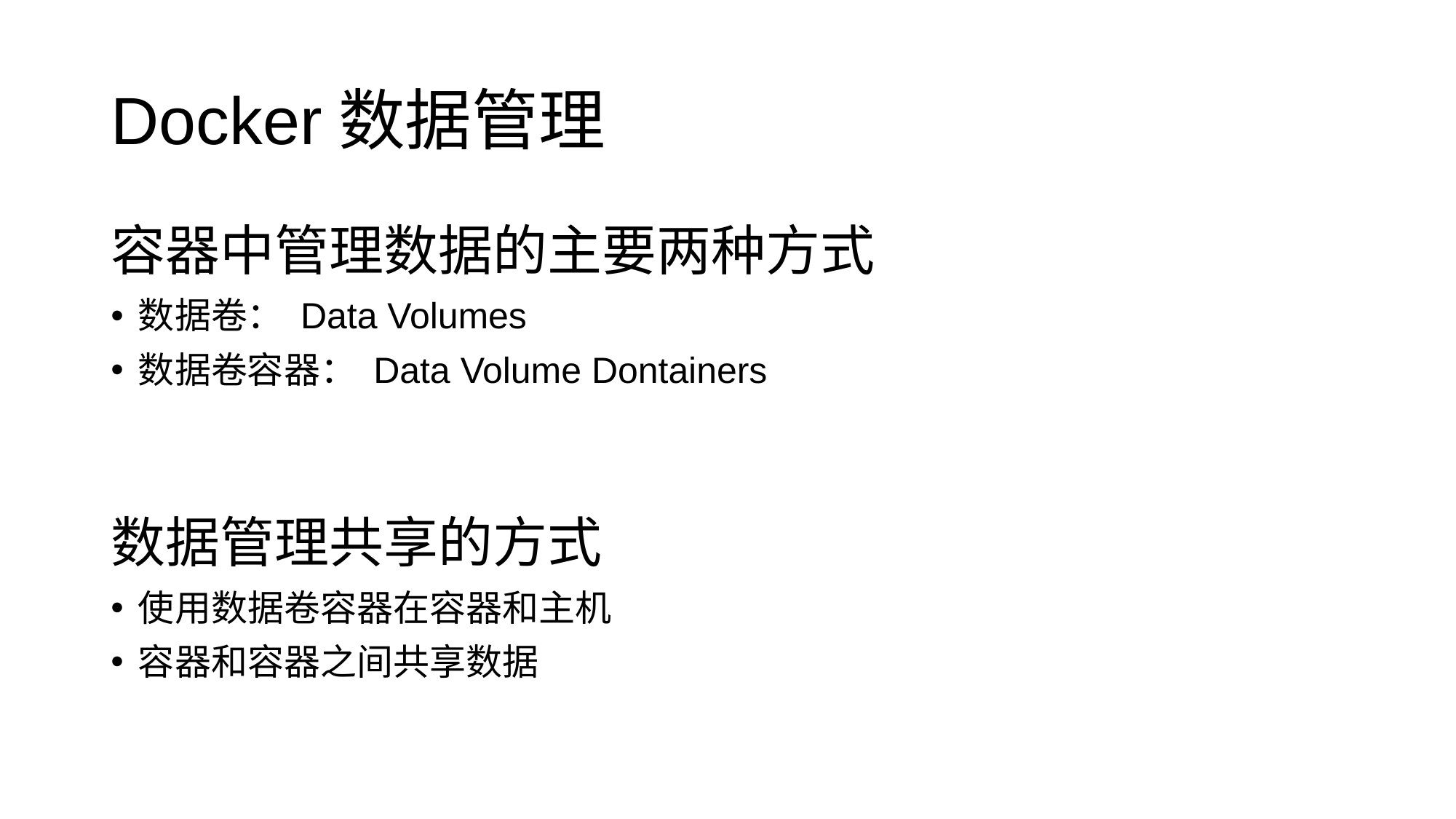

# Docker数据管理
容器中管理数据的主要两种方式
数据卷： Data Volumes
数据卷容器： Data Volume Dontainers

数据管理共享的方式
使用数据卷容器在容器和主机
容器和容器之间共享数据